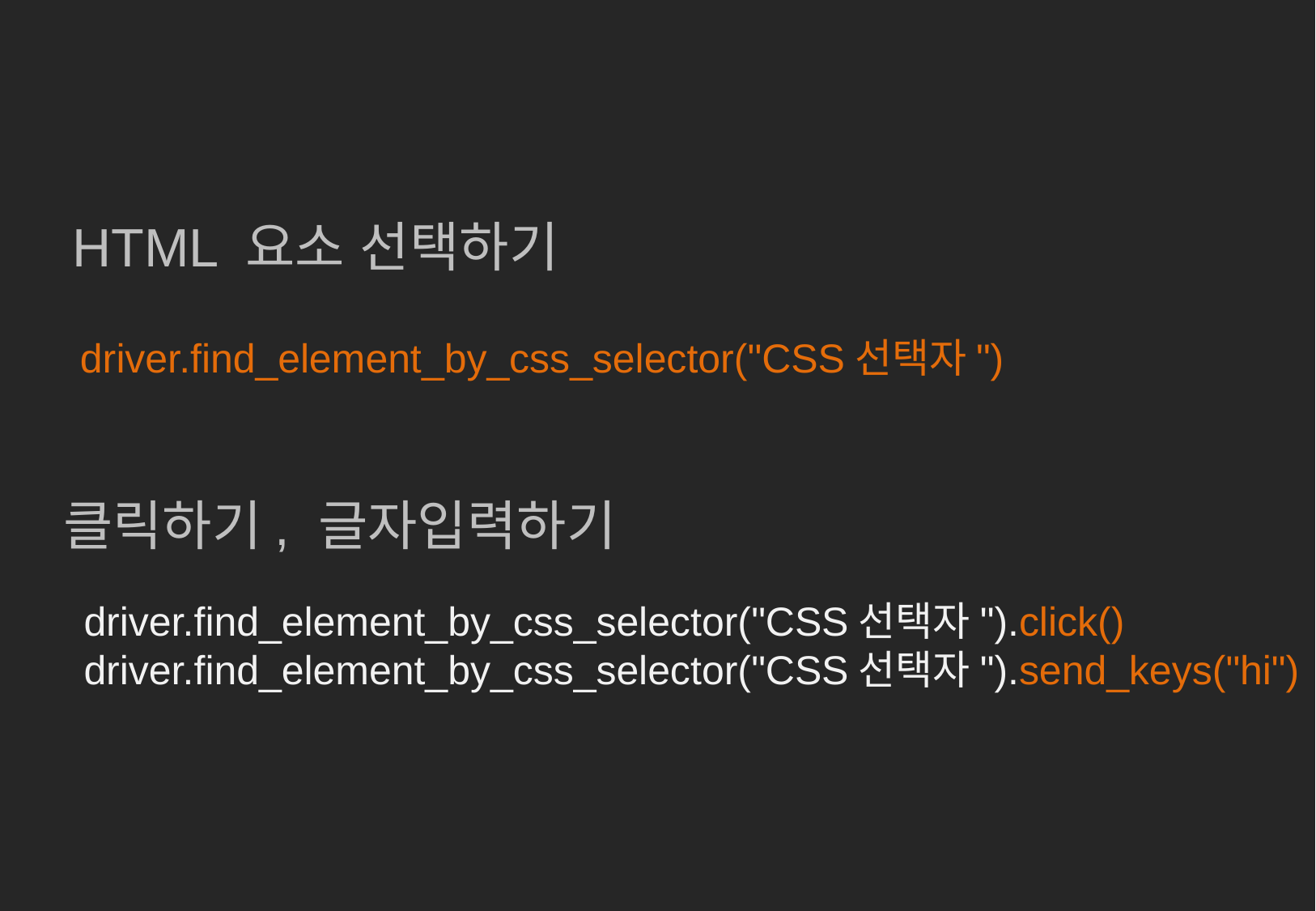

HTML 요소 선택하기
driver.find_element_by_css_selector("CSS선택자")

클릭하기, 글자입력하기
driver.find_element_by_css_selector("CSS선택자").click()
driver.find_element_by_css_selector("CSS선택자").send_keys("hi")